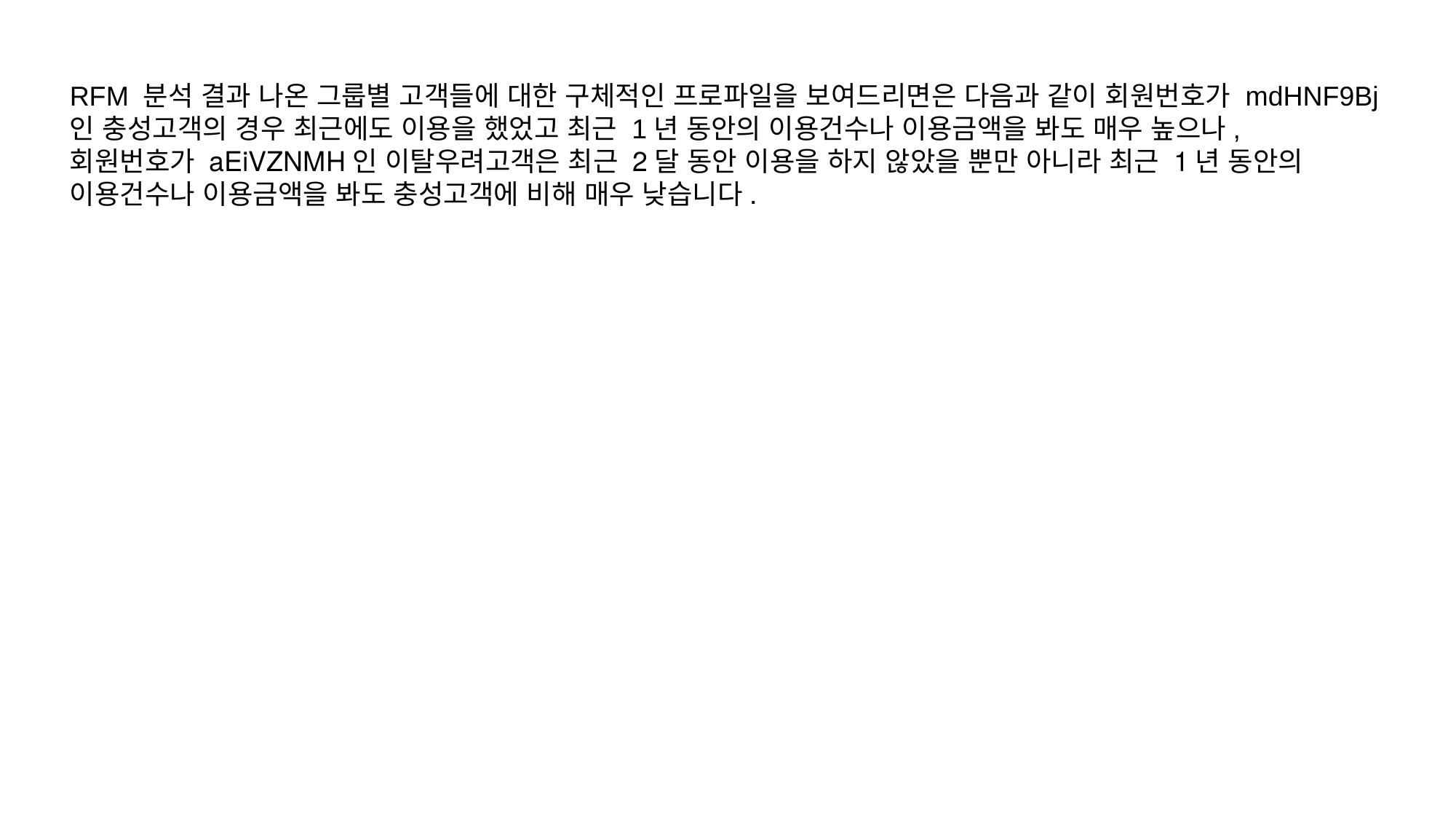

RFM 분석 결과 나온 그룹별 고객들에 대한 구체적인 프로파일을 보여드리면은 다음과 같이 회원번호가 mdHNF9Bj인 충성고객의 경우 최근에도 이용을 했었고 최근 1년 동안의 이용건수나 이용금액을 봐도 매우 높으나, 회원번호가 aEiVZNMH인 이탈우려고객은 최근 2달 동안 이용을 하지 않았을 뿐만 아니라 최근 1년 동안의 이용건수나 이용금액을 봐도 충성고객에 비해 매우 낮습니다.